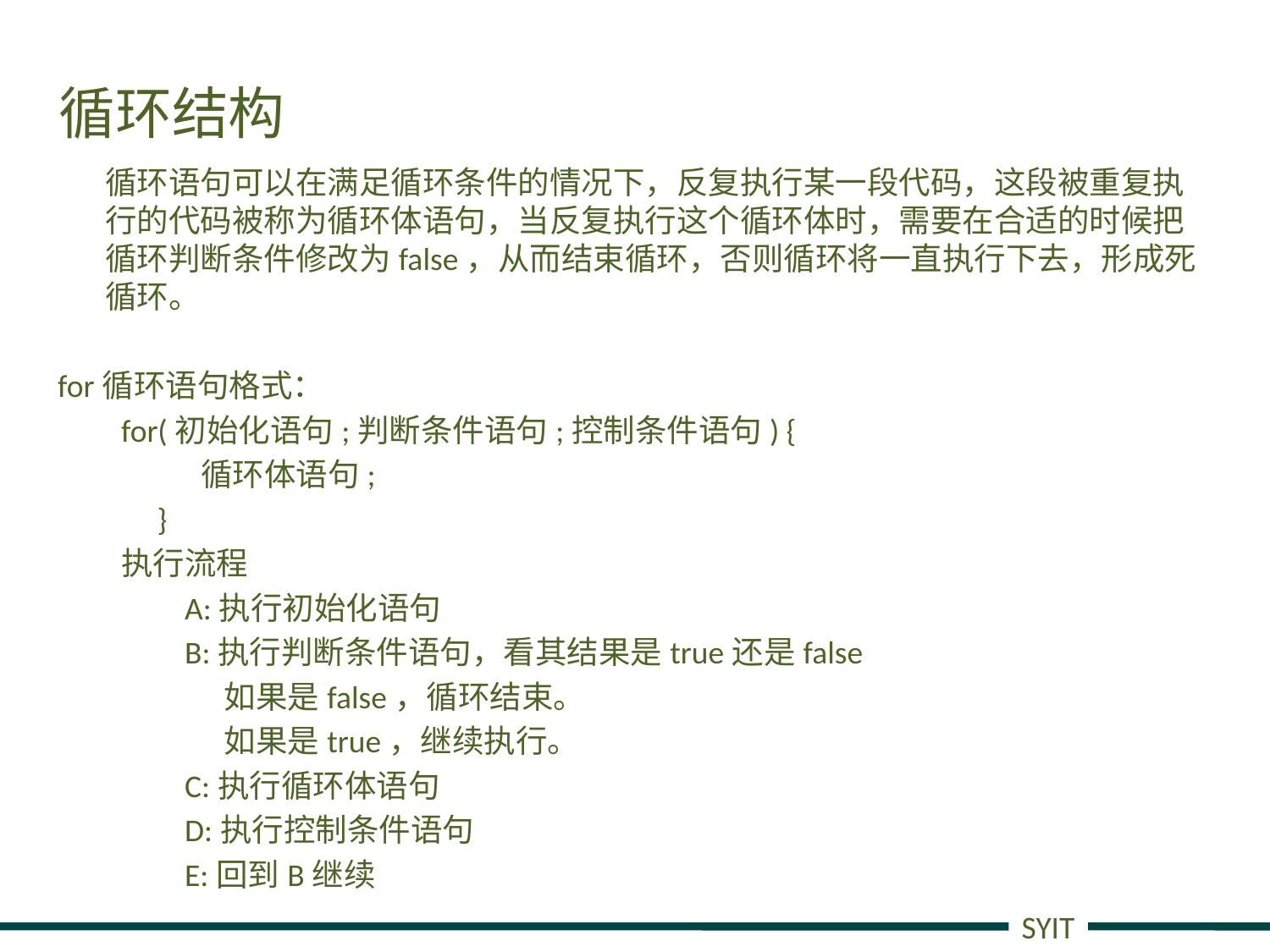

# 循环结构
	循环语句可以在满足循环条件的情况下，反复执行某一段代码，这段被重复执行的代码被称为循环体语句，当反复执行这个循环体时，需要在合适的时候把循环判断条件修改为false，从而结束循环，否则循环将一直执行下去，形成死循环。

for循环语句格式：
for(初始化语句;判断条件语句;控制条件语句) {
          循环体语句;
     }
执行流程
A:执行初始化语句
B:执行判断条件语句，看其结果是true还是false
	如果是false，循环结束。
	如果是true，继续执行。
C:执行循环体语句
D:执行控制条件语句
E:回到B继续

SYIT